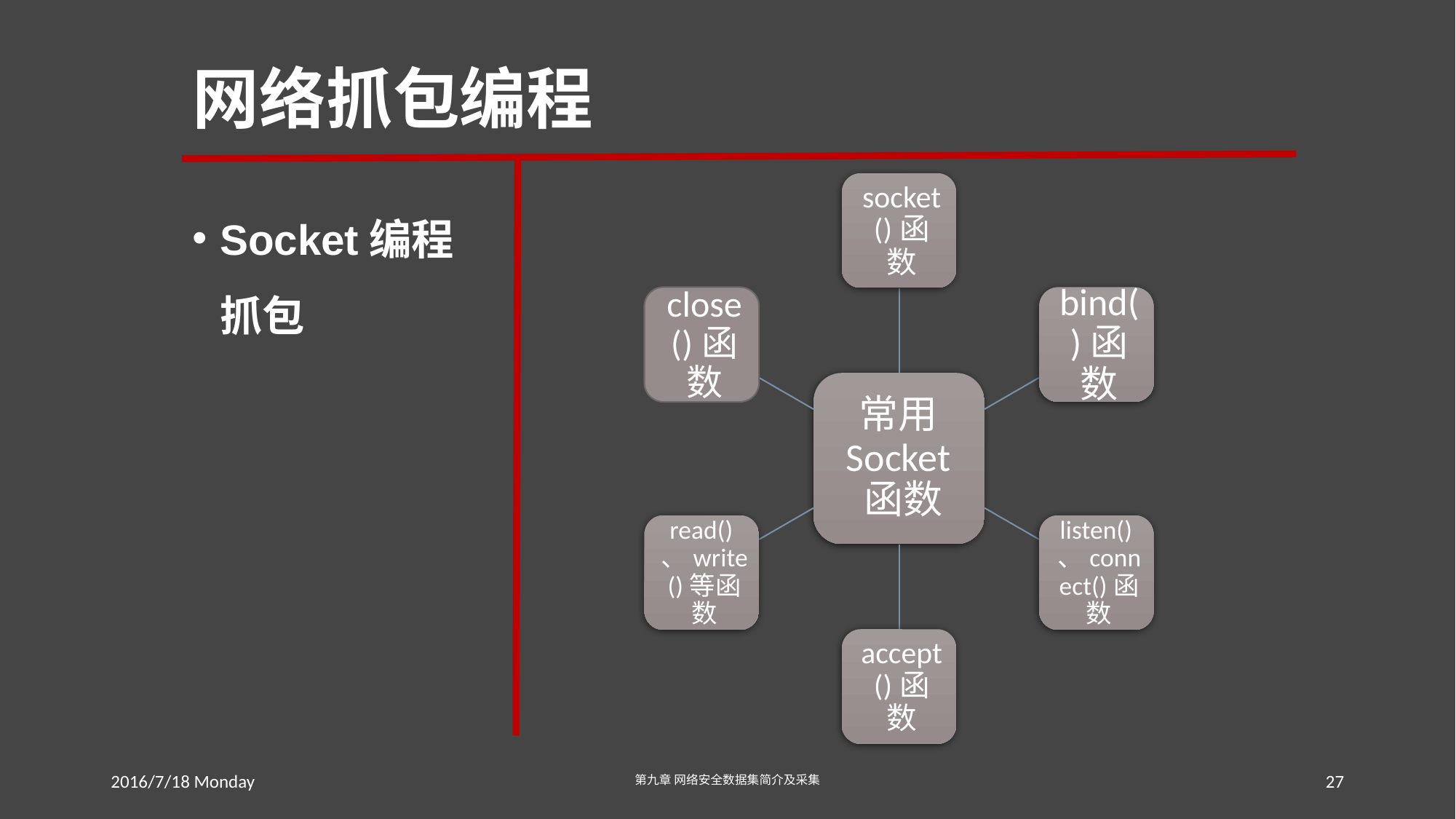

# 网络抓包编程
常用Socket函数
socket()函数
bind()函数
listen()、connect()函数
accept()函数
read()、write()等函数
close()函数
Socket编程抓包
2016/7/18 Monday
第九章 网络安全数据集简介及采集
27